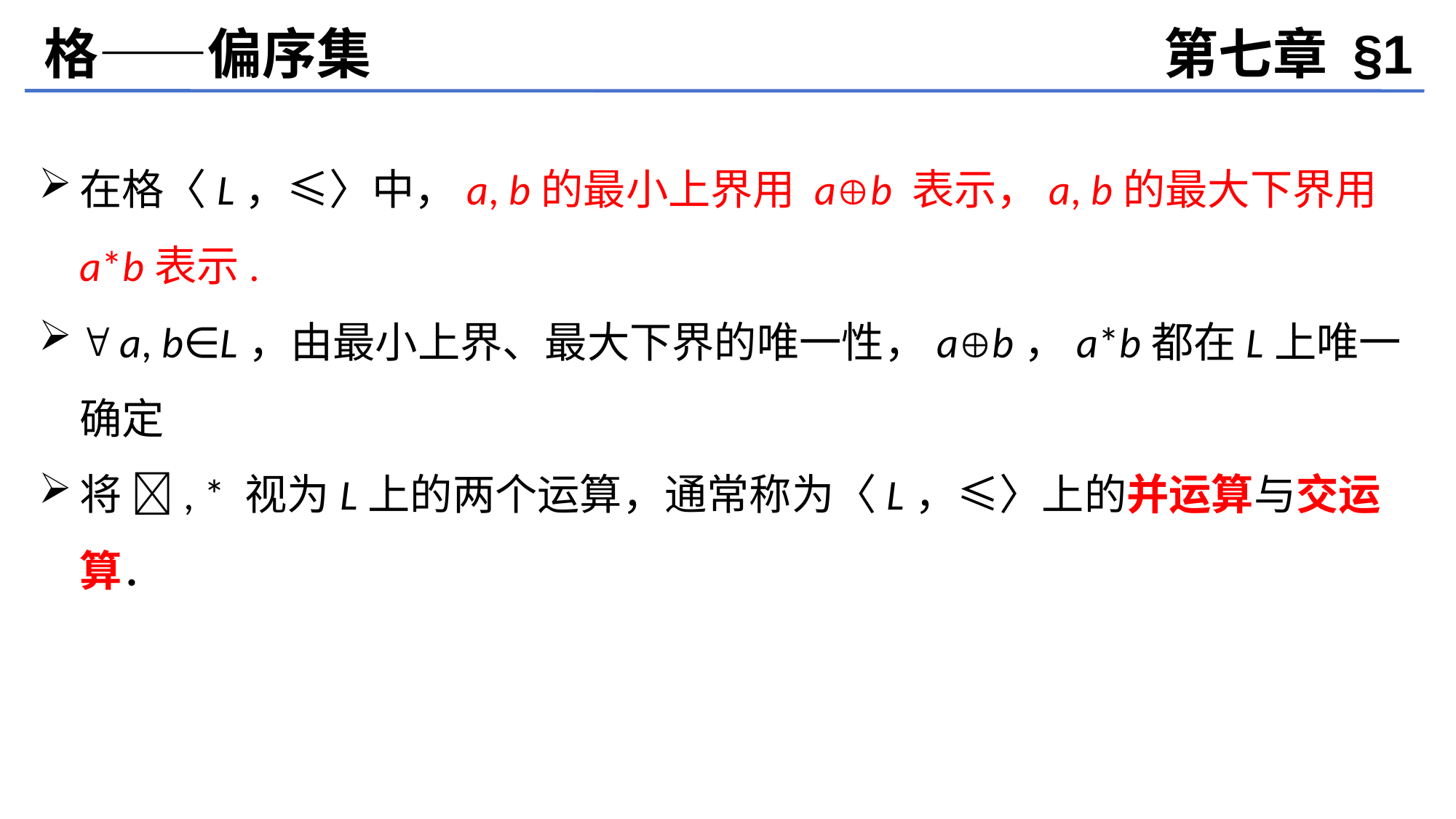

格——偏序集
第七章 §1
在格〈L，≤〉中，a, b的最小上界用 a⊕b 表示，a, b的最大下界用 a*b表示.
∀ a, b∈L，由最小上界、最大下界的唯一性，a⊕b，a*b都在L上唯一确定
将 ⊕, * 视为L上的两个运算，通常称为〈L，≤〉上的并运算与交运算．